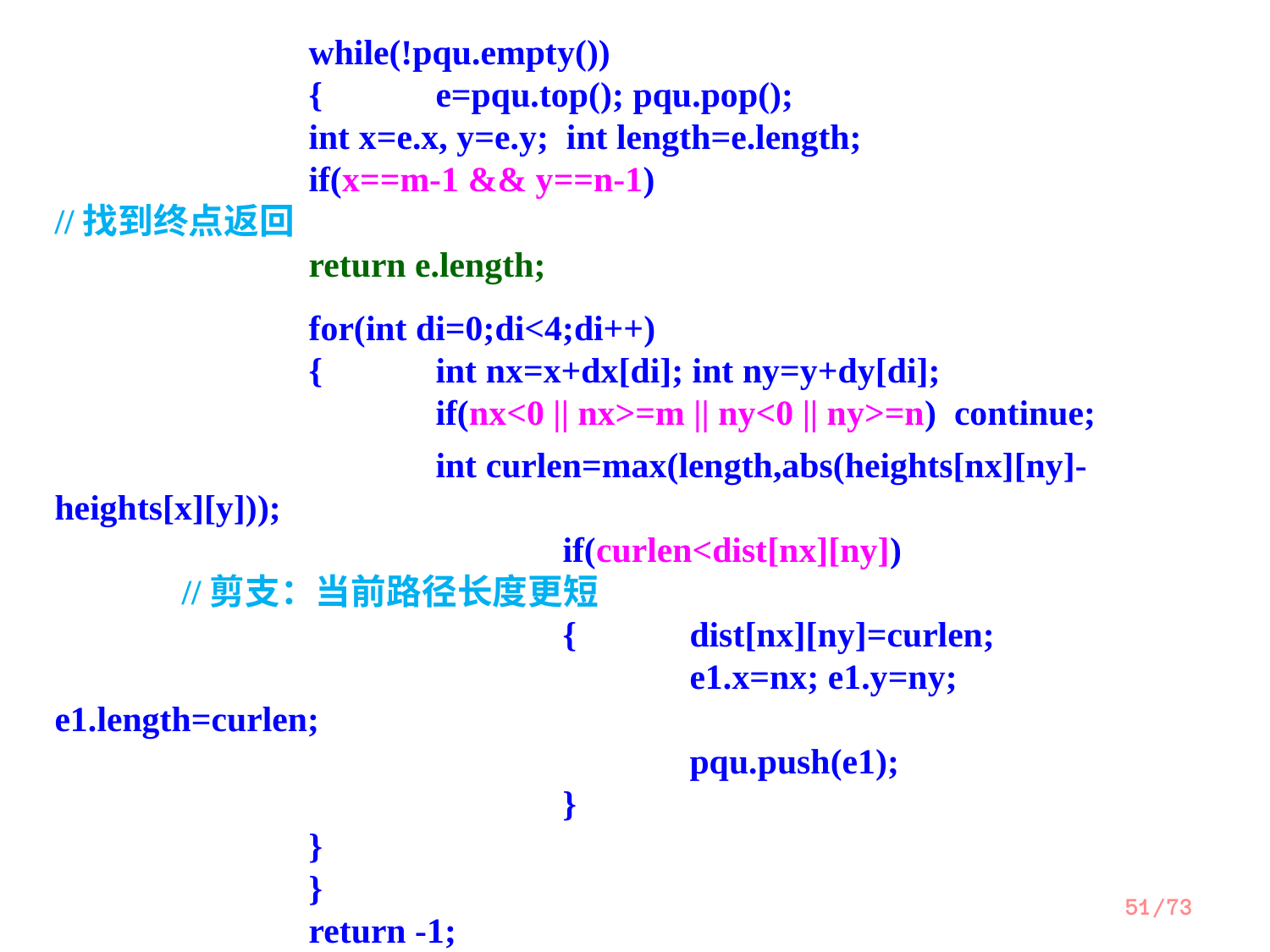

while(!pqu.empty())
    		{	e=pqu.top(); pqu.pop();
      	 	int x=e.x, y=e.y;  int length=e.length;
       		if(x==m-1 && y==n-1)					//找到终点返回
       		return e.length;
      		for(int di=0;di<4;di++)
       		{	int nx=x+dx[di]; int ny=y+dy[di];
        			if(nx<0 || nx>=m || ny<0 || ny>=n)  continue;
        			int curlen=max(length,abs(heights[nx][ny]-heights[x][y]));
				if(curlen<dist[nx][ny])				//剪支：当前路径长度更短
				{	dist[nx][ny]=curlen;
					e1.x=nx; e1.y=ny; e1.length=curlen;
					pqu.push(e1);
				}
      		}
     		}
    		return -1;
 	}
};
51/73